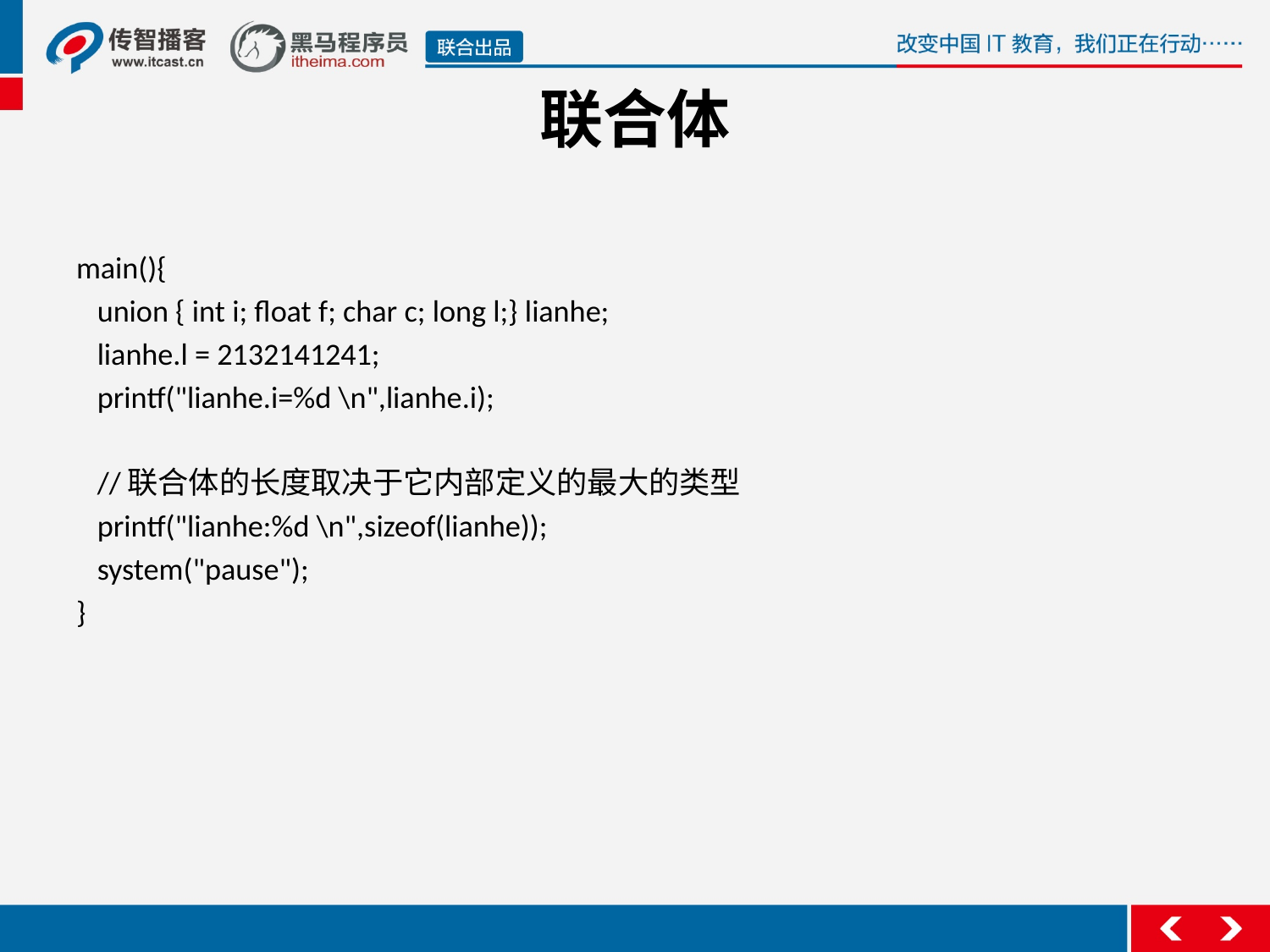

联合体
main(){
   union { int i; float f; char c; long l;} lianhe;
   lianhe.l = 2132141241;
   printf("lianhe.i=%d \n",lianhe.i);

   //联合体的长度取决于它内部定义的最大的类型
   printf("lianhe:%d \n",sizeof(lianhe));
   system("pause");
}